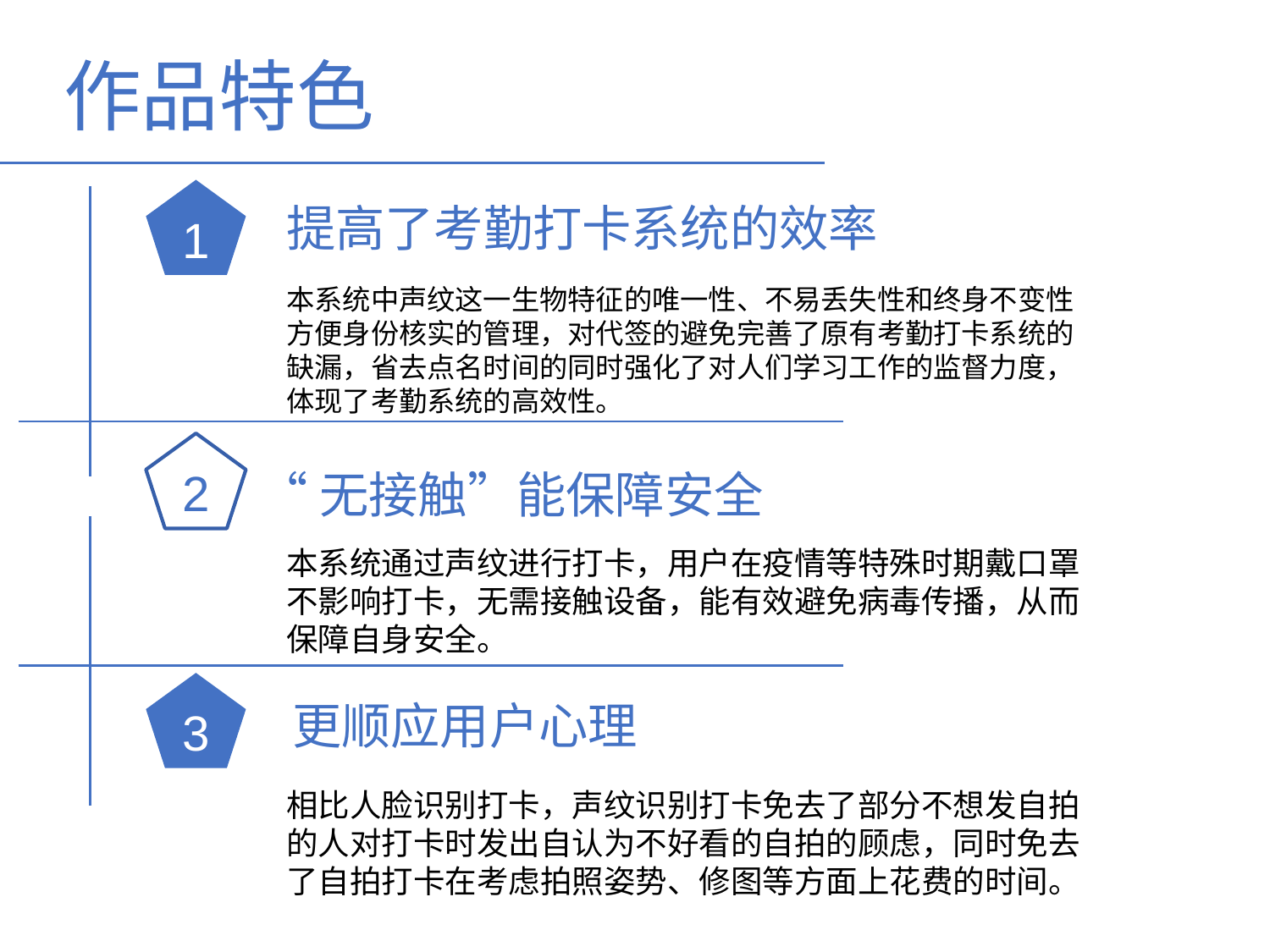

作品特色
1
提高了考勤打卡系统的效率
本系统中声纹这一生物特征的唯一性、不易丢失性和终身不变性方便身份核实的管理，对代签的避免完善了原有考勤打卡系统的缺漏，省去点名时间的同时强化了对人们学习工作的监督力度，体现了考勤系统的高效性。
2
“无接触”能保障安全
本系统通过声纹进行打卡，用户在疫情等特殊时期戴口罩不影响打卡，无需接触设备，能有效避免病毒传播，从而保障自身安全。
3
  更顺应用户心理
相比人脸识别打卡，声纹识别打卡免去了部分不想发自拍的人对打卡时发出自认为不好看的自拍的顾虑，同时免去了自拍打卡在考虑拍照姿势、修图等方面上花费的时间。